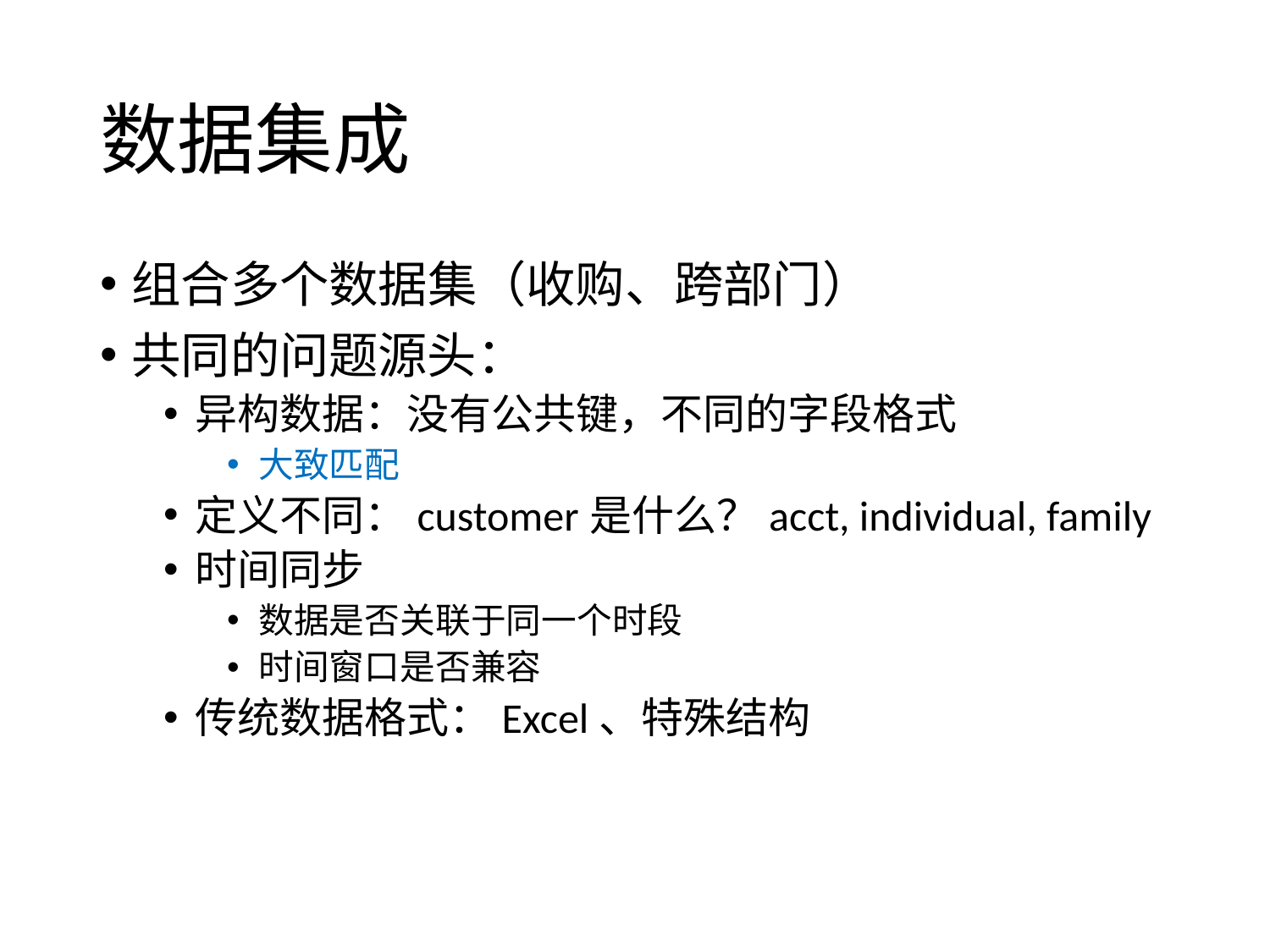

# 数据集成
组合多个数据集（收购、跨部门）
共同的问题源头：
异构数据：没有公共键，不同的字段格式
大致匹配
定义不同：customer是什么？acct, individual, family
时间同步
数据是否关联于同一个时段
时间窗口是否兼容
传统数据格式：Excel、特殊结构